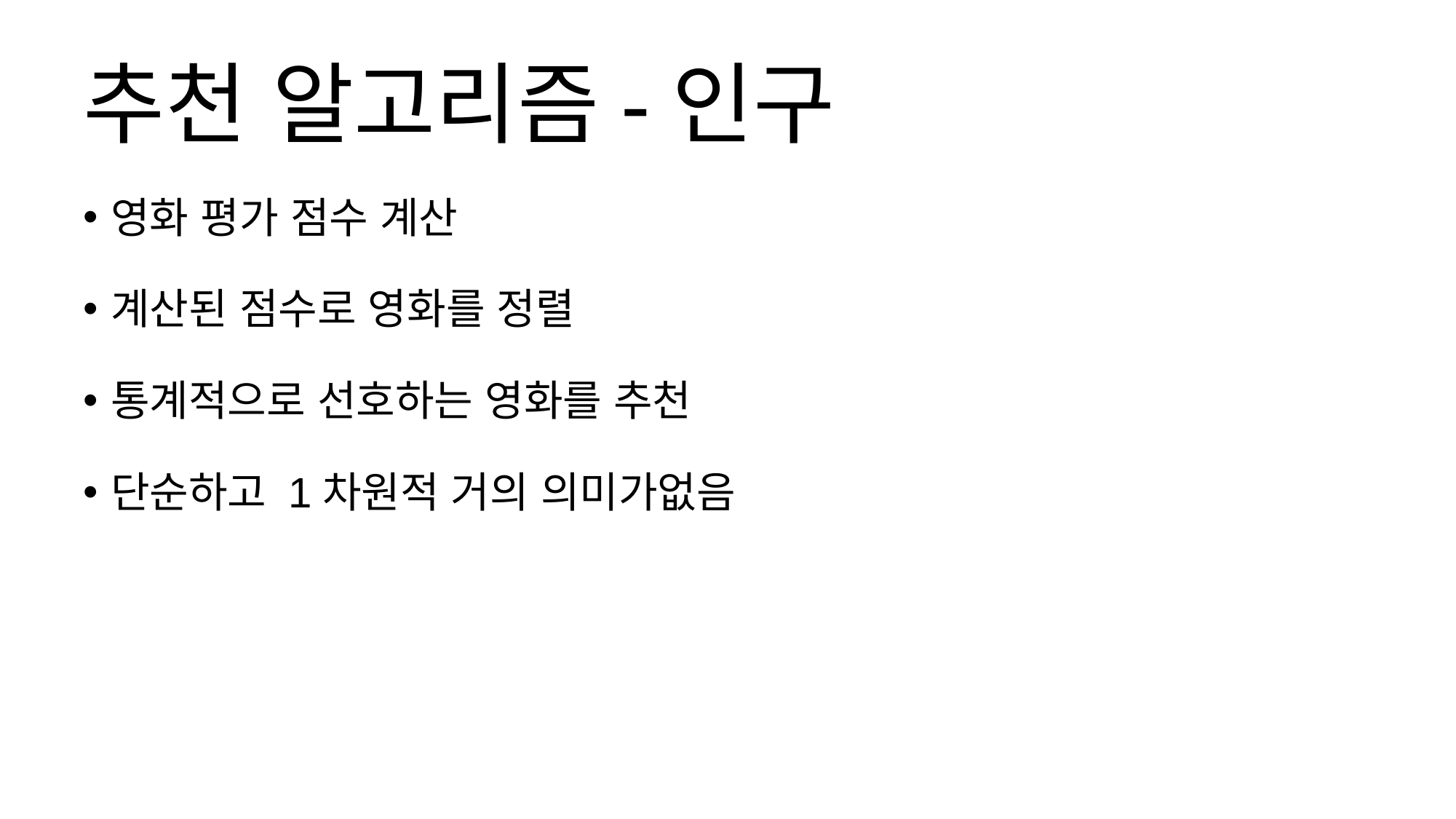

# 추천 알고리즘-인구
영화 평가 점수 계산

계산된 점수로 영화를 정렬

통계적으로 선호하는 영화를 추천

단순하고 1차원적 거의 의미가없음